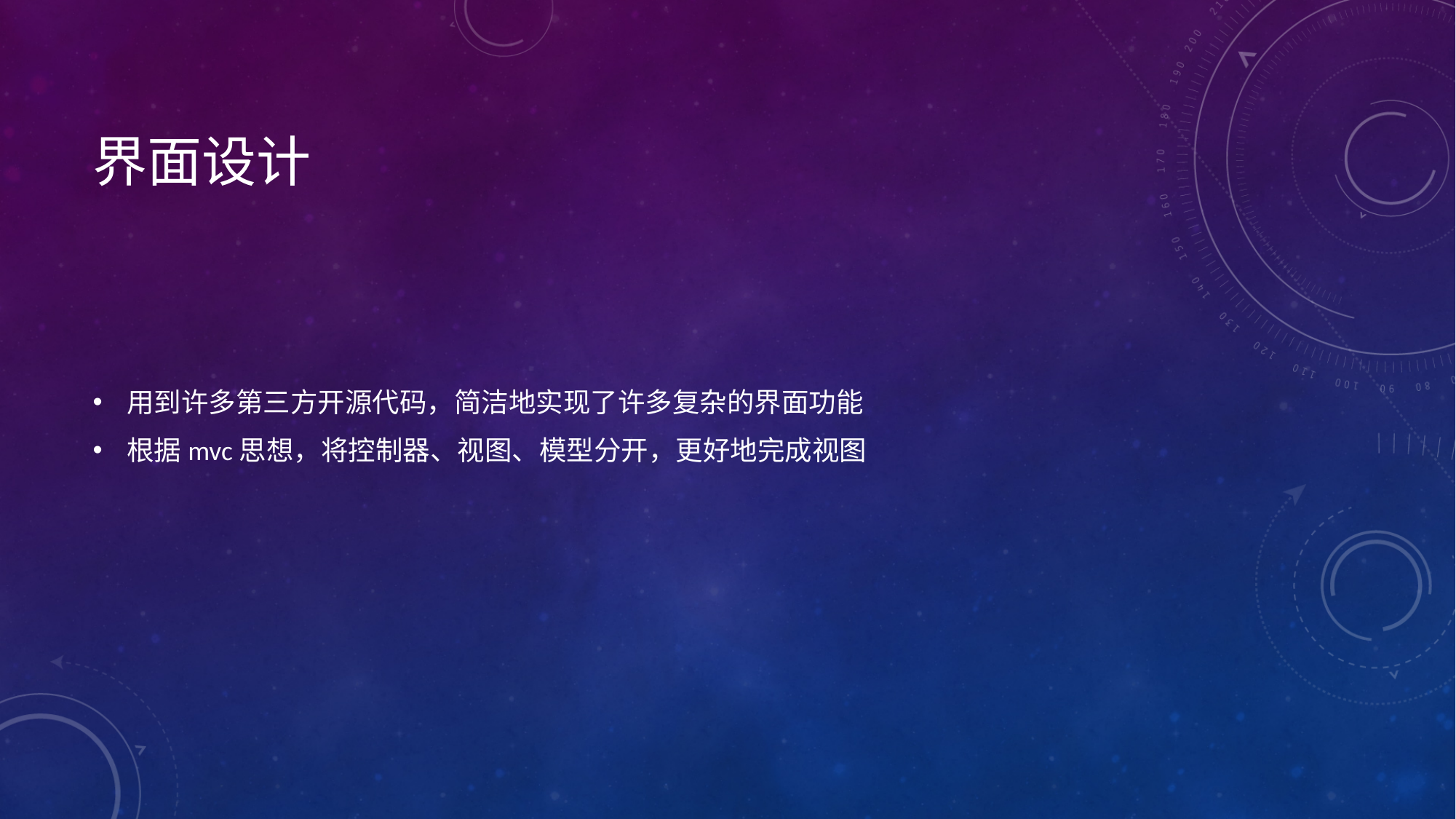

# 界面设计
用到许多第三方开源代码，简洁地实现了许多复杂的界面功能
根据mvc思想，将控制器、视图、模型分开，更好地完成视图